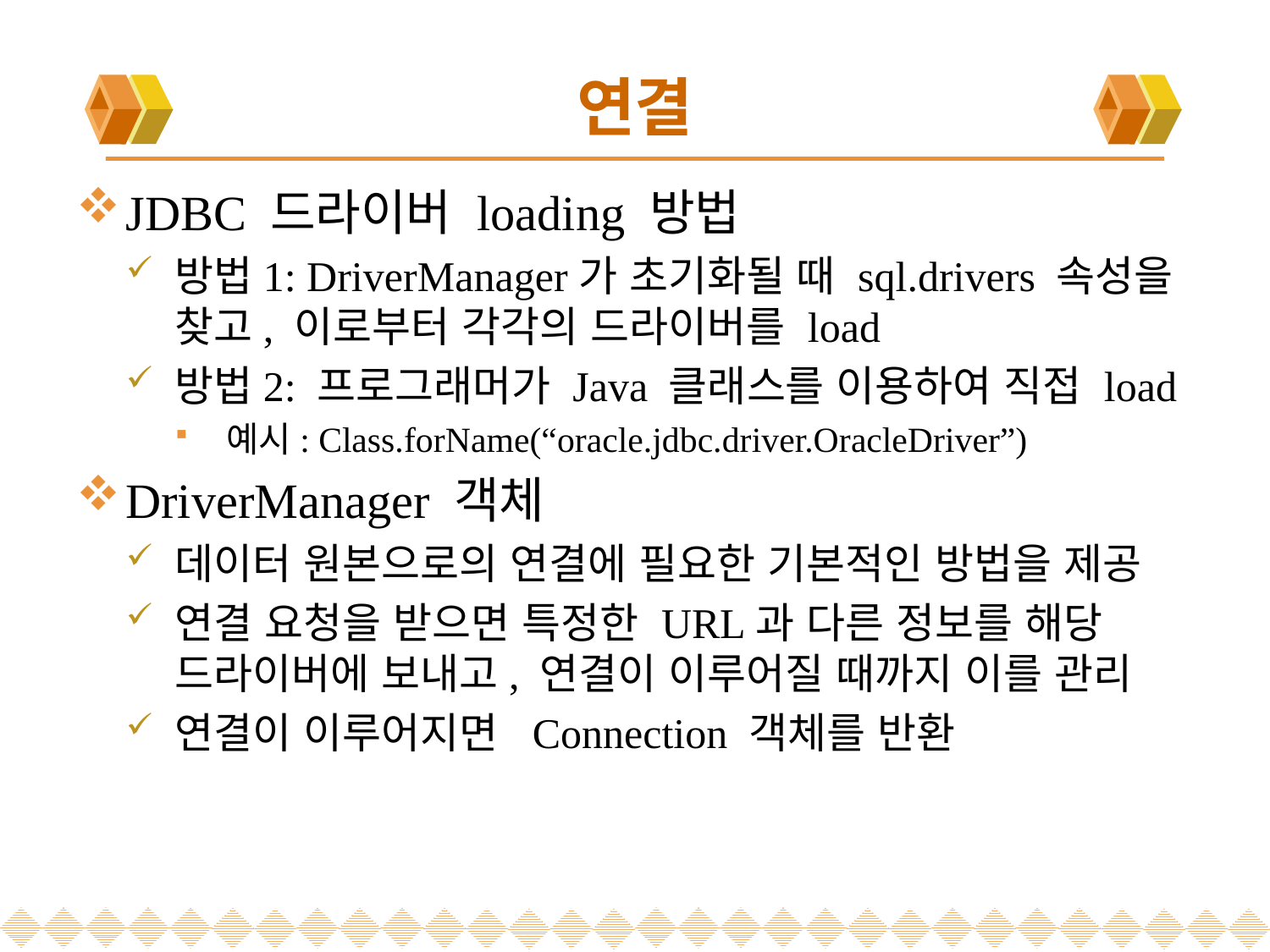

# 연결
JDBC 드라이버 loading 방법
방법1: DriverManager가 초기화될 때 sql.drivers 속성을 찾고, 이로부터 각각의 드라이버를 load
방법2: 프로그래머가 Java 클래스를 이용하여 직접 load
예시: Class.forName(“oracle.jdbc.driver.OracleDriver”)
DriverManager 객체
데이터 원본으로의 연결에 필요한 기본적인 방법을 제공
연결 요청을 받으면 특정한 URL과 다른 정보를 해당 드라이버에 보내고, 연결이 이루어질 때까지 이를 관리
연결이 이루어지면  Connection 객체를 반환